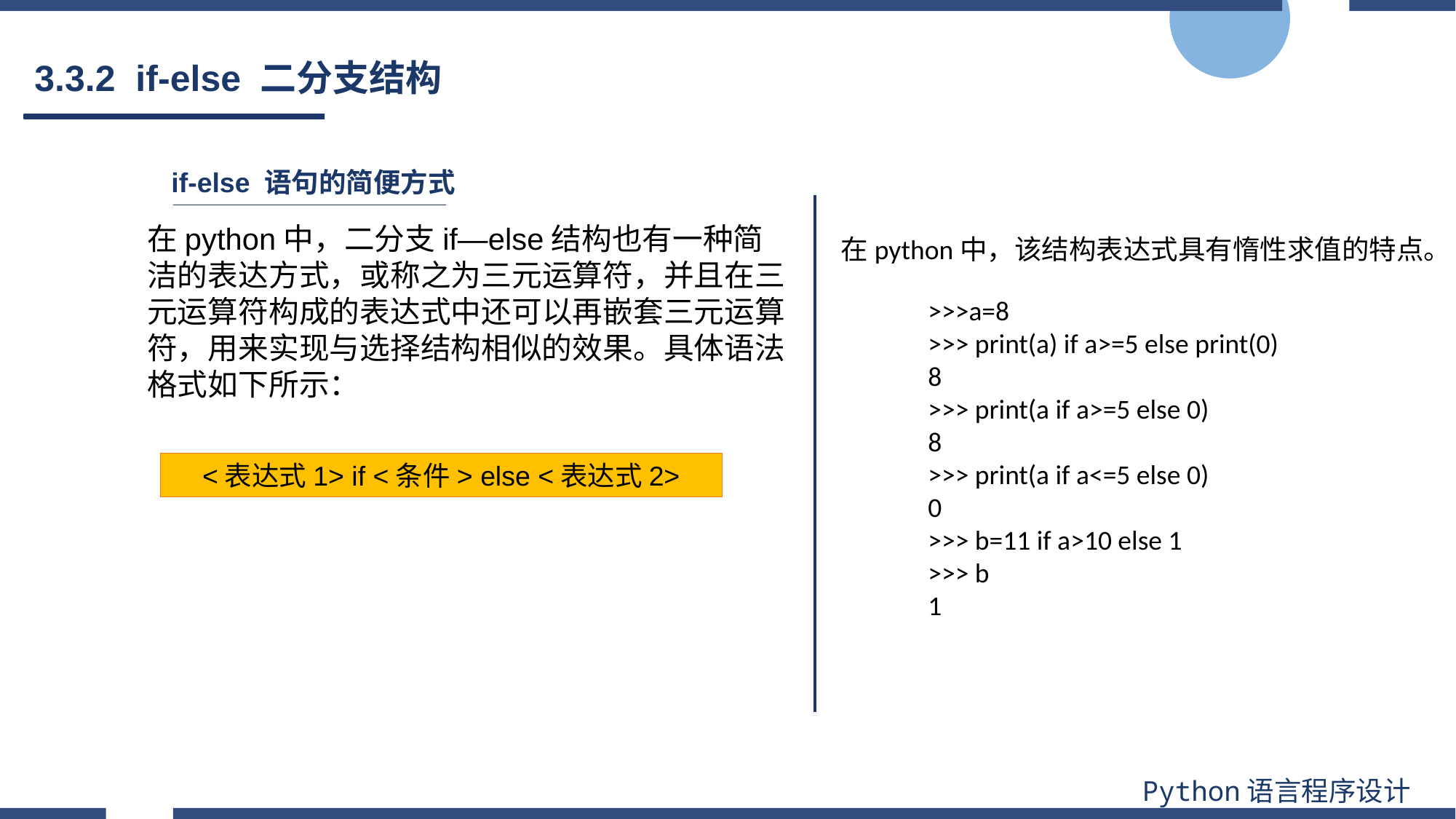

# 3.3.2  if-else 二分支结构
if-else 语句的简便方式
在python中，二分支if—else结构也有一种简洁的表达方式，或称之为三元运算符，并且在三元运算符构成的表达式中还可以再嵌套三元运算符，用来实现与选择结构相似的效果。具体语法格式如下所示：
在python中，该结构表达式具有惰性求值的特点。
>>>a=8
>>> print(a) if a>=5 else print(0)
8
>>> print(a if a>=5 else 0)
8
>>> print(a if a<=5 else 0)
0
>>> b=11 if a>10 else 1
>>> b
1
<表达式1> if <条件> else <表达式2>